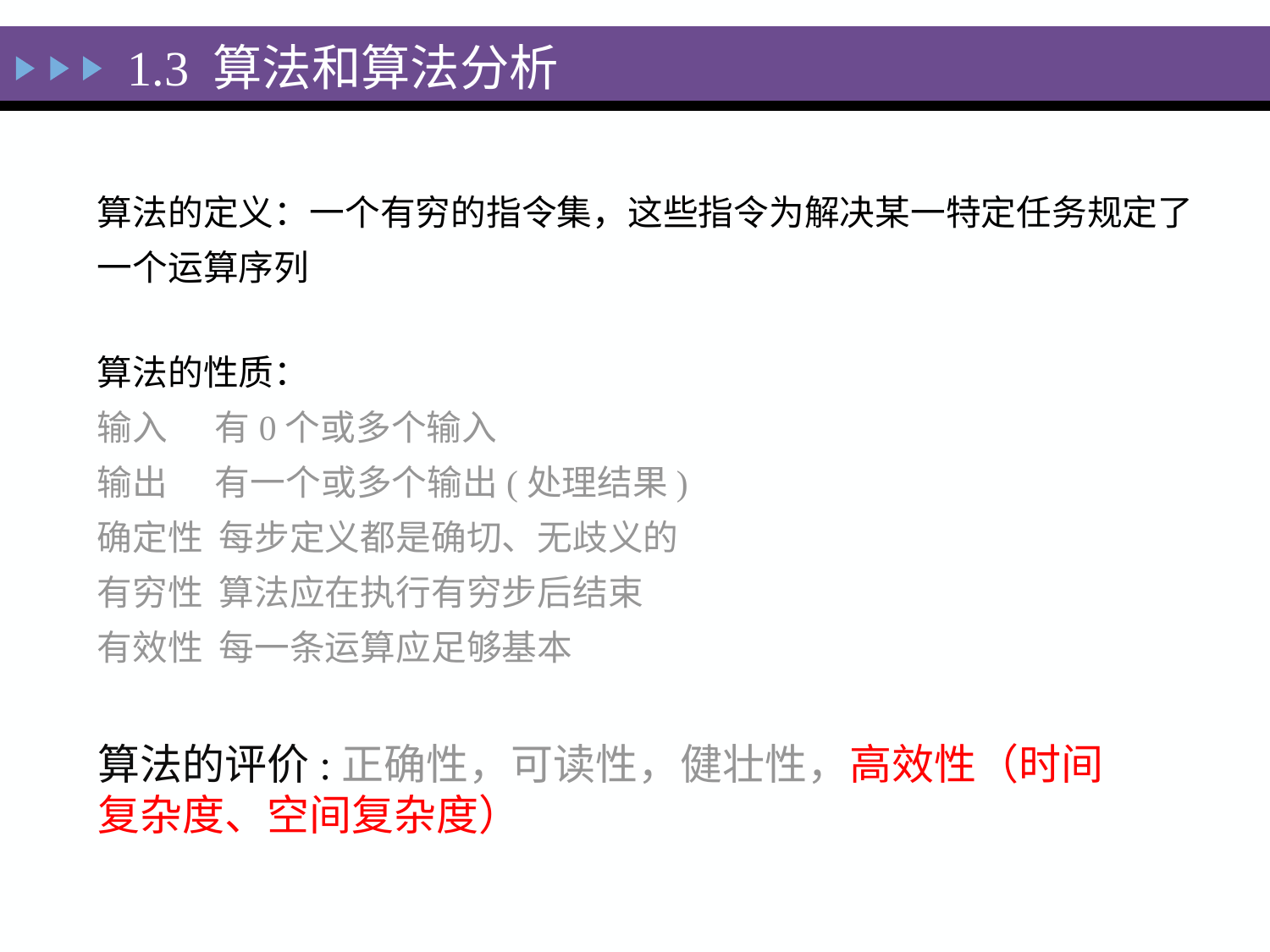

1.3 算法和算法分析
算法的定义：一个有穷的指令集，这些指令为解决某一特定任务规定了一个运算序列
算法定义
算法的性质：
输入      有0个或多个输入
输出      有一个或多个输出(处理结果)
确定性  每步定义都是确切、无歧义的
有穷性  算法应在执行有穷步后结束
有效性  每一条运算应足够基本

# 算法的评价:正确性，可读性，健壮性，高效性（时间复杂度、空间复杂度）